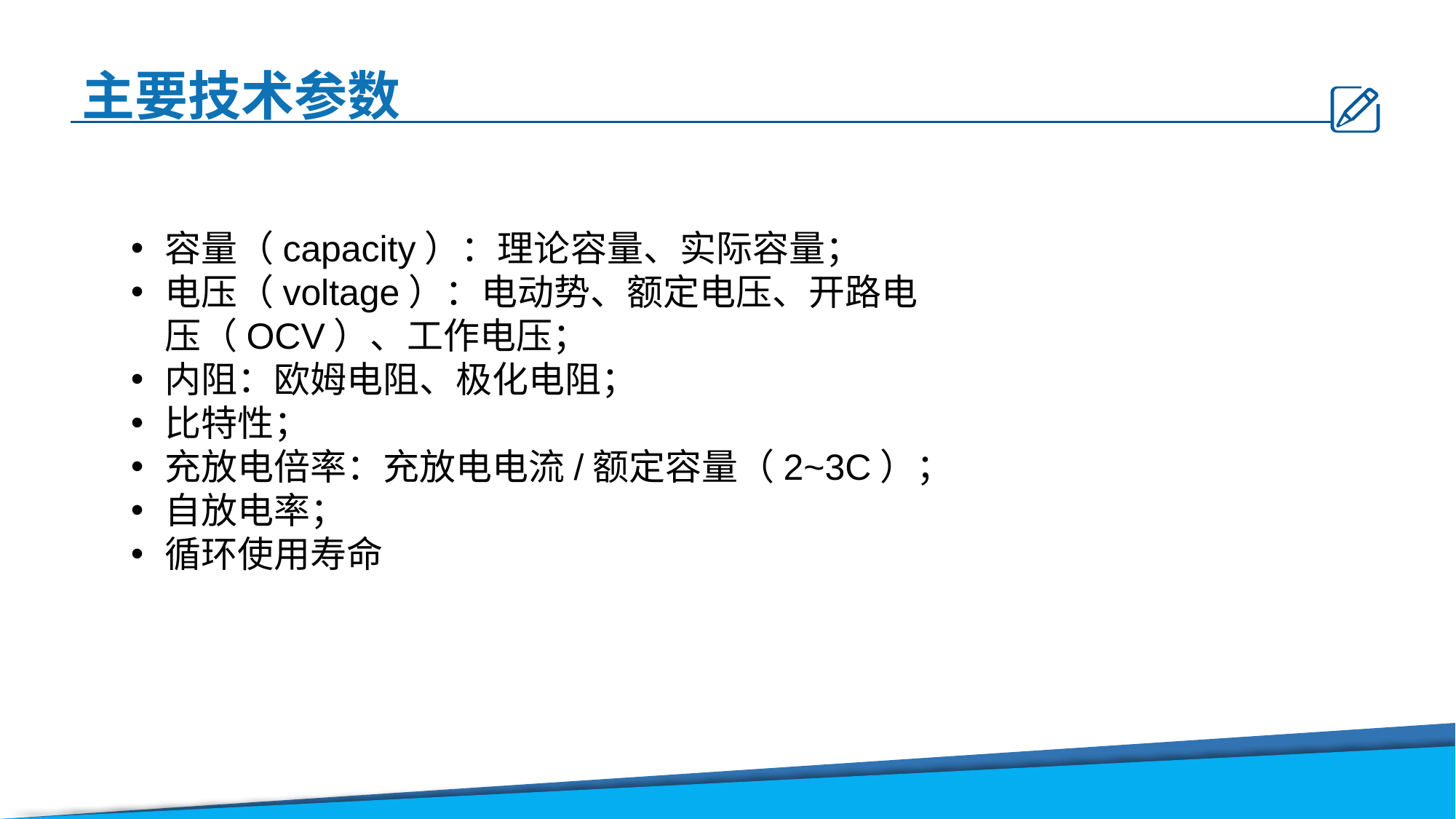

主要技术参数

容量（capacity）：理论容量、实际容量；
电压（voltage）：电动势、额定电压、开路电压（OCV）、工作电压；
内阻：欧姆电阻、极化电阻；
比特性；
充放电倍率：充放电电流/额定容量（2~3C）；
自放电率；
循环使用寿命